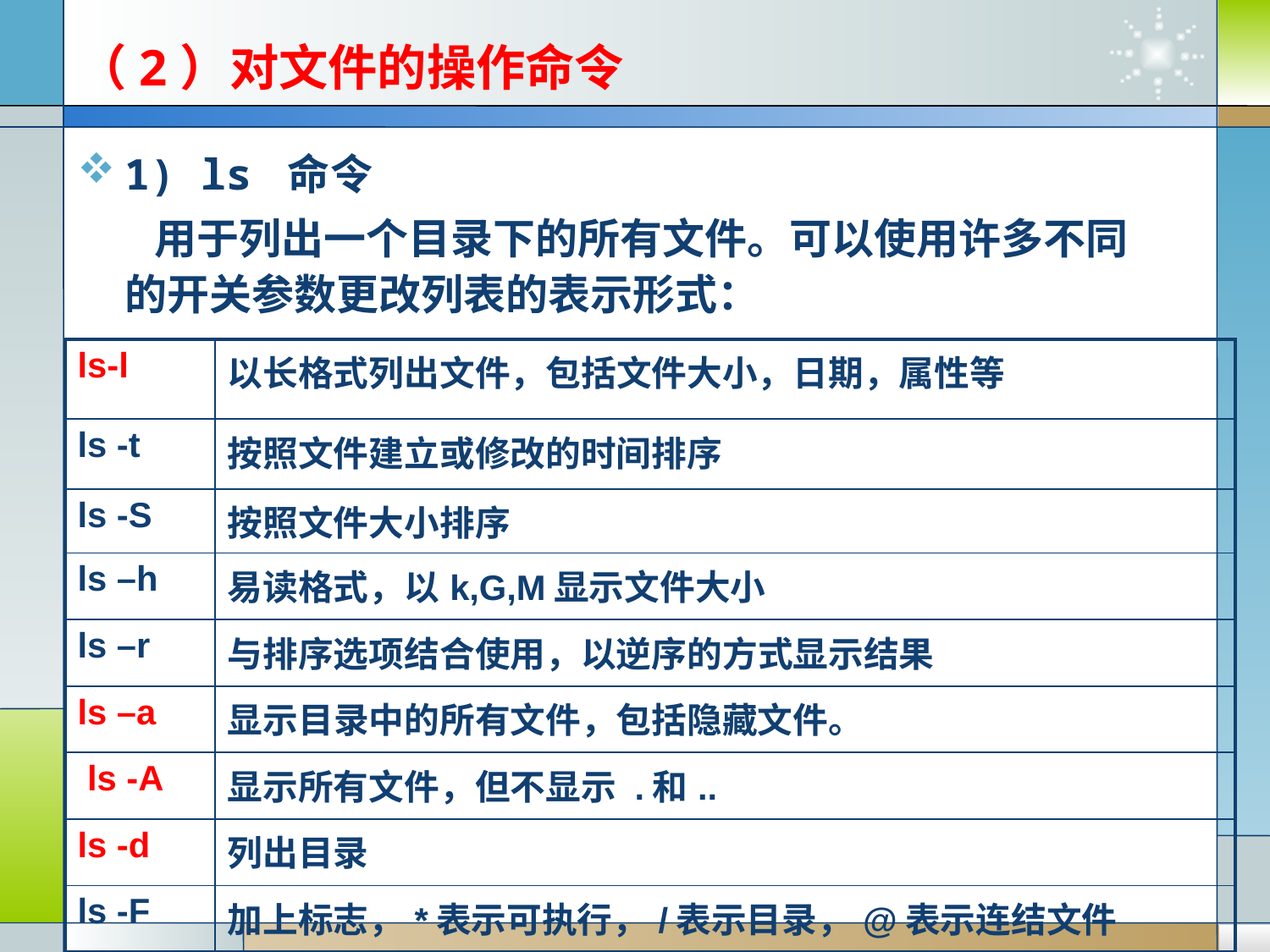

# （2）对文件的操作命令
1) ls 命令
       用于列出一个目录下的所有文件。可以使用许多不同的开关参数更改列表的表示形式：
| ls-l | 以长格式列出文件，包括文件大小，日期，属性等 |
| --- | --- |
| ls -t | 按照文件建立或修改的时间排序 |
| ls -S | 按照文件大小排序 |
| ls –h | 易读格式，以k,G,M显示文件大小 |
| ls –r | 与排序选项结合使用，以逆序的方式显示结果 |
| ls –a | 显示目录中的所有文件，包括隐藏文件。 |
| ls -A | 显示所有文件，但不显示 .和.. |
| ls -d | 列出目录 |
| ls -F | 加上标志，\*表示可执行，/表示目录，@表示连结文件 |
42